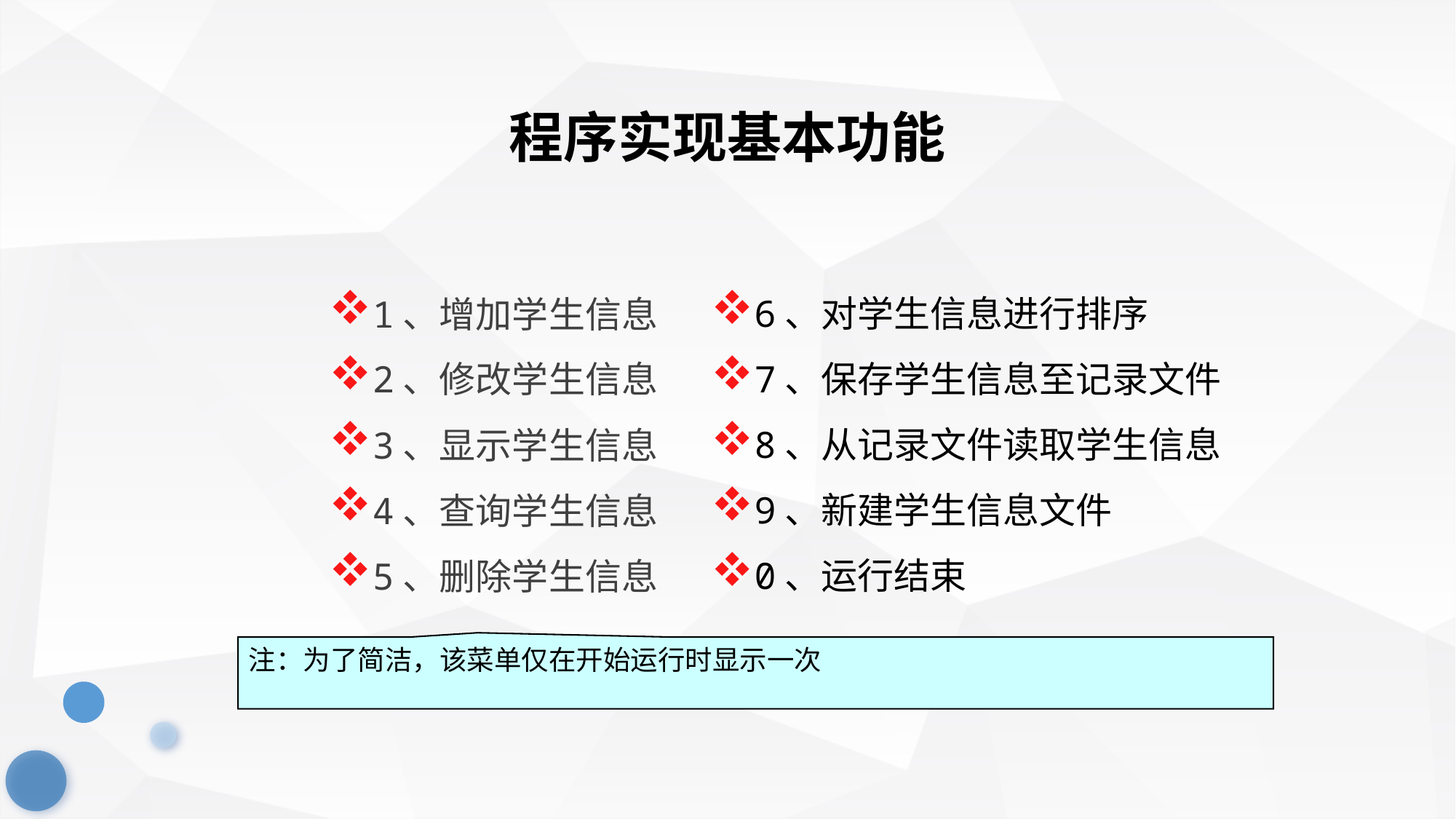

#
程序实现基本功能
1、增加学生信息
2、修改学生信息
3、显示学生信息
4、查询学生信息
5、删除学生信息
6、对学生信息进行排序
7、保存学生信息至记录文件
8、从记录文件读取学生信息
9、新建学生信息文件
0、运行结束
注：为了简洁，该菜单仅在开始运行时显示一次